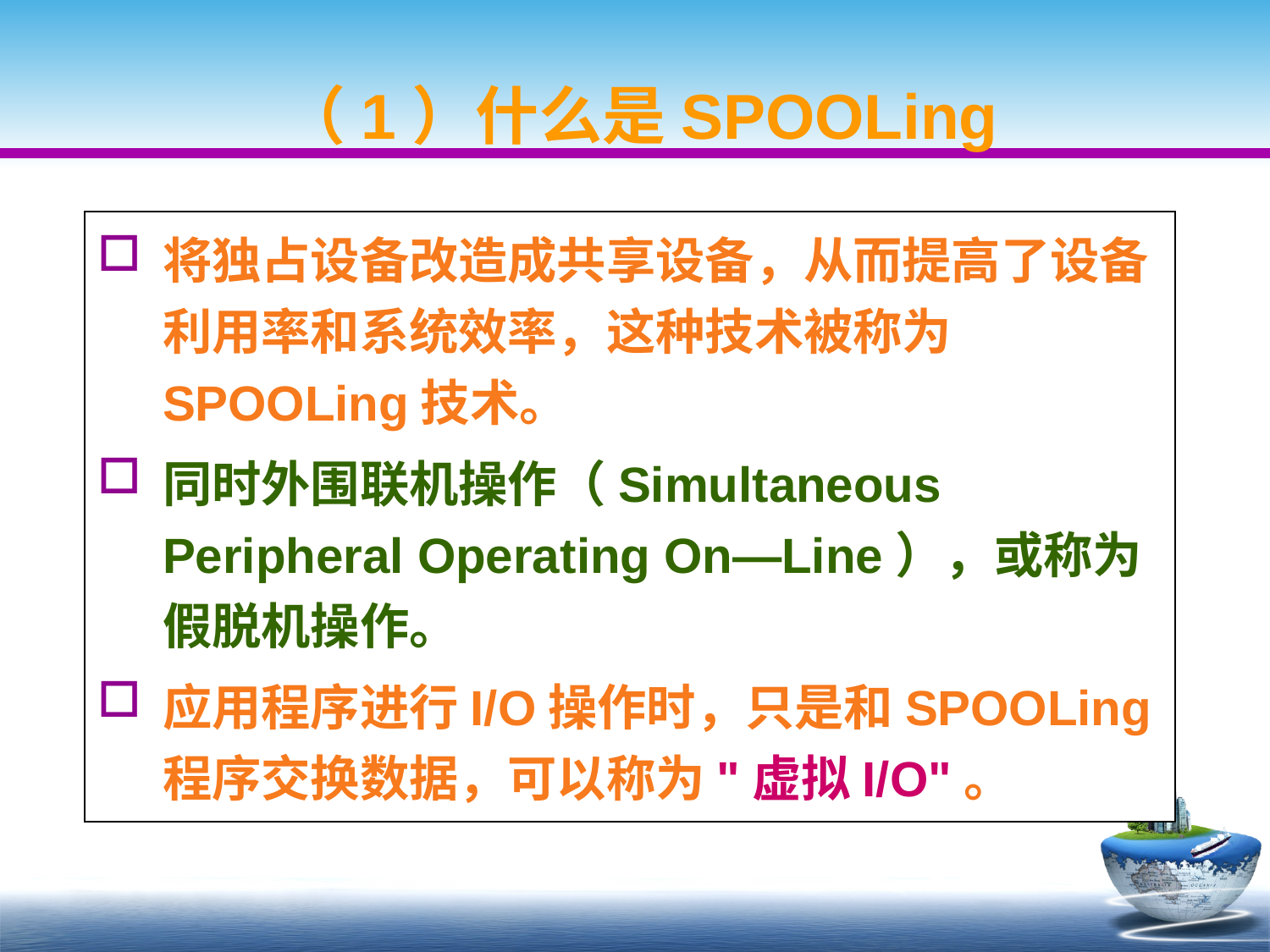

（1）什么是SPOOLing

将独占设备改造成共享设备，从而提高了设备利用率和系统效率，这种技术被称为SPOOLing技术。
同时外围联机操作（Simultaneous Peripheral Operating On—Line），或称为假脱机操作。
应用程序进行I/O操作时，只是和SPOOLing程序交换数据，可以称为"虚拟I/O"。